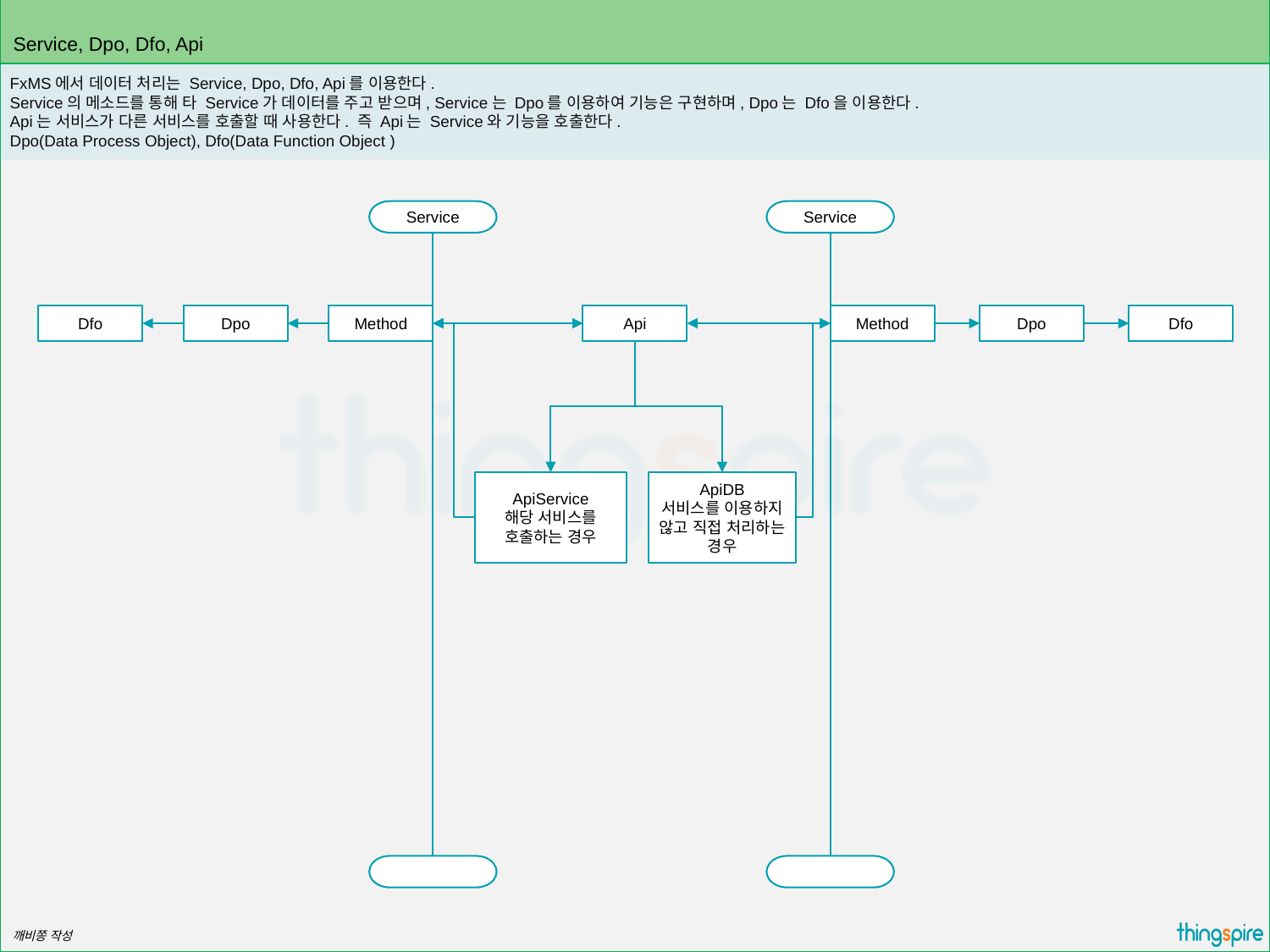

# Service, Dpo, Dfo, Api
FxMS에서 데이터 처리는 Service, Dpo, Dfo, Api를 이용한다.
Service의 메소드를 통해 타 Service가 데이터를 주고 받으며, Service는 Dpo를 이용하여 기능은 구현하며, Dpo는 Dfo을 이용한다.
Api는 서비스가 다른 서비스를 호출할 때 사용한다. 즉 Api는 Service와 기능을 호출한다.
Dpo(Data Process Object), Dfo(Data Function Object )
Service
Service
Api
Dpo
Method
Dfo
Dfo
Dpo
Method
ApiService
해당 서비스를 호출하는 경우
ApiDB
서비스를 이용하지 않고 직접 처리하는 경우